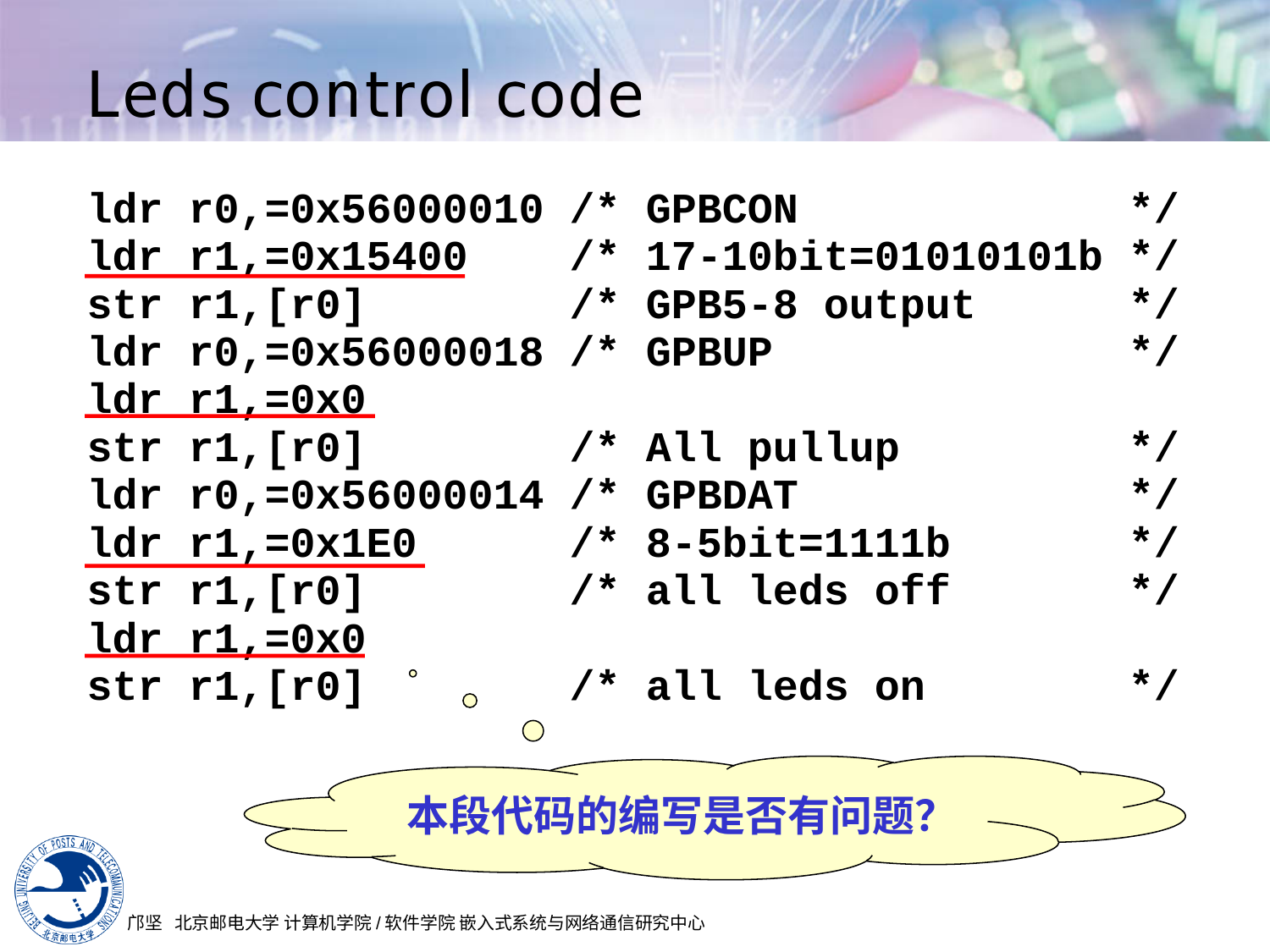

# Leds control code
ldr r0,=0x56000010 /* GPBCON             */
ldr r1,=0x15400    /* 17-10bit=01010101b */
str r1,[r0]        /* GPB5-8 output      */
ldr r0,=0x56000018 /* GPBUP              */
ldr r1,=0x0
str r1,[r0]        /* All pullup         */
ldr r0,=0x56000014 /* GPBDAT             */
ldr r1,=0x1E0      /* 8-5bit=1111b       */
str r1,[r0]        /* all leds off       */
ldr r1,=0x0
str r1,[r0]        /* all leds on        */

本段代码的编写是否有问题？